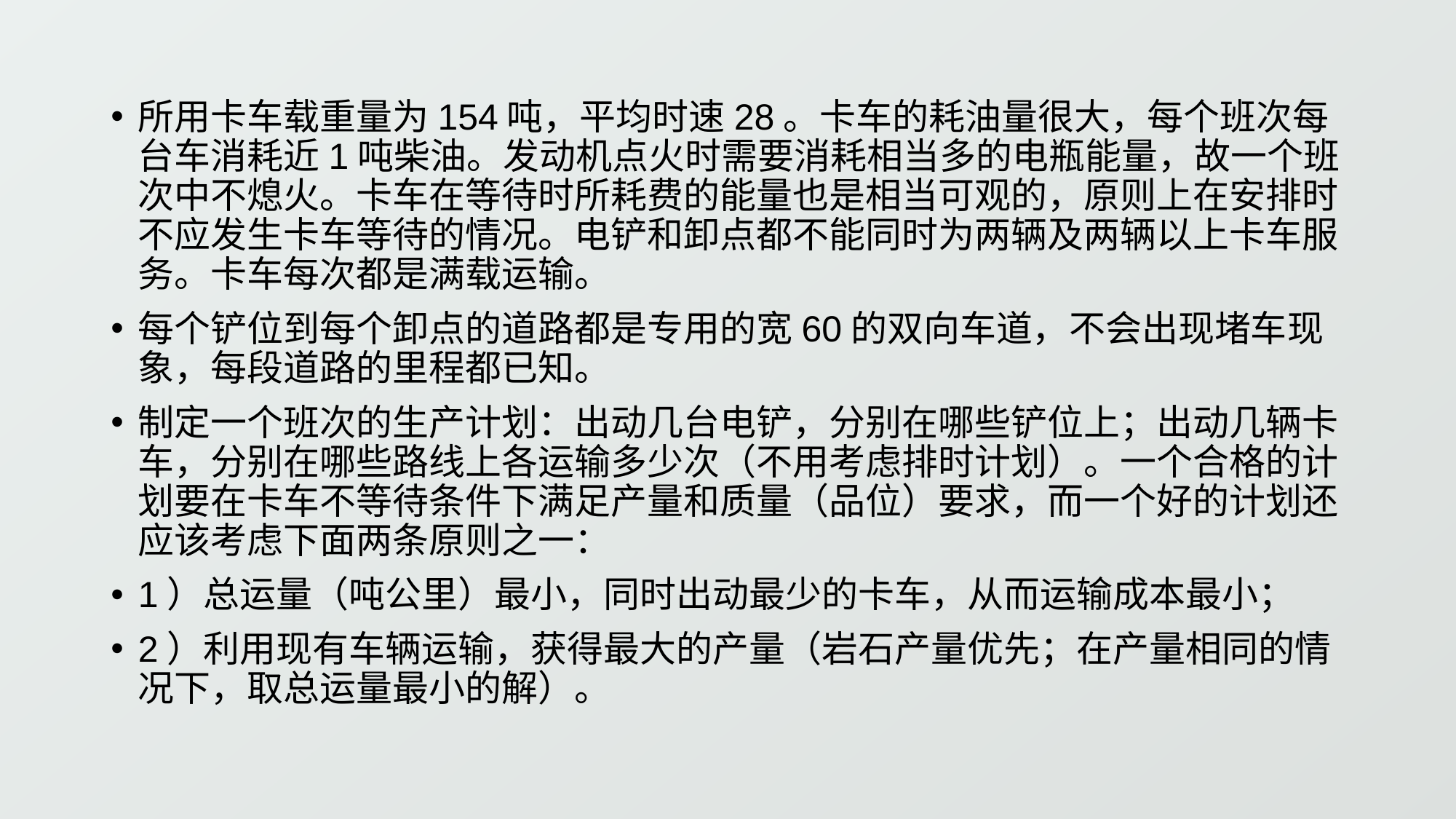

所用卡车载重量为154吨，平均时速28。卡车的耗油量很大，每个班次每台车消耗近1吨柴油。发动机点火时需要消耗相当多的电瓶能量，故一个班次中不熄火。卡车在等待时所耗费的能量也是相当可观的，原则上在安排时不应发生卡车等待的情况。电铲和卸点都不能同时为两辆及两辆以上卡车服务。卡车每次都是满载运输。
每个铲位到每个卸点的道路都是专用的宽60的双向车道，不会出现堵车现象，每段道路的里程都已知。
制定一个班次的生产计划：出动几台电铲，分别在哪些铲位上；出动几辆卡车，分别在哪些路线上各运输多少次（不用考虑排时计划）。一个合格的计划要在卡车不等待条件下满足产量和质量（品位）要求，而一个好的计划还应该考虑下面两条原则之一：
1）总运量（吨公里）最小，同时出动最少的卡车，从而运输成本最小；
2）利用现有车辆运输，获得最大的产量（岩石产量优先；在产量相同的情况下，取总运量最小的解）。